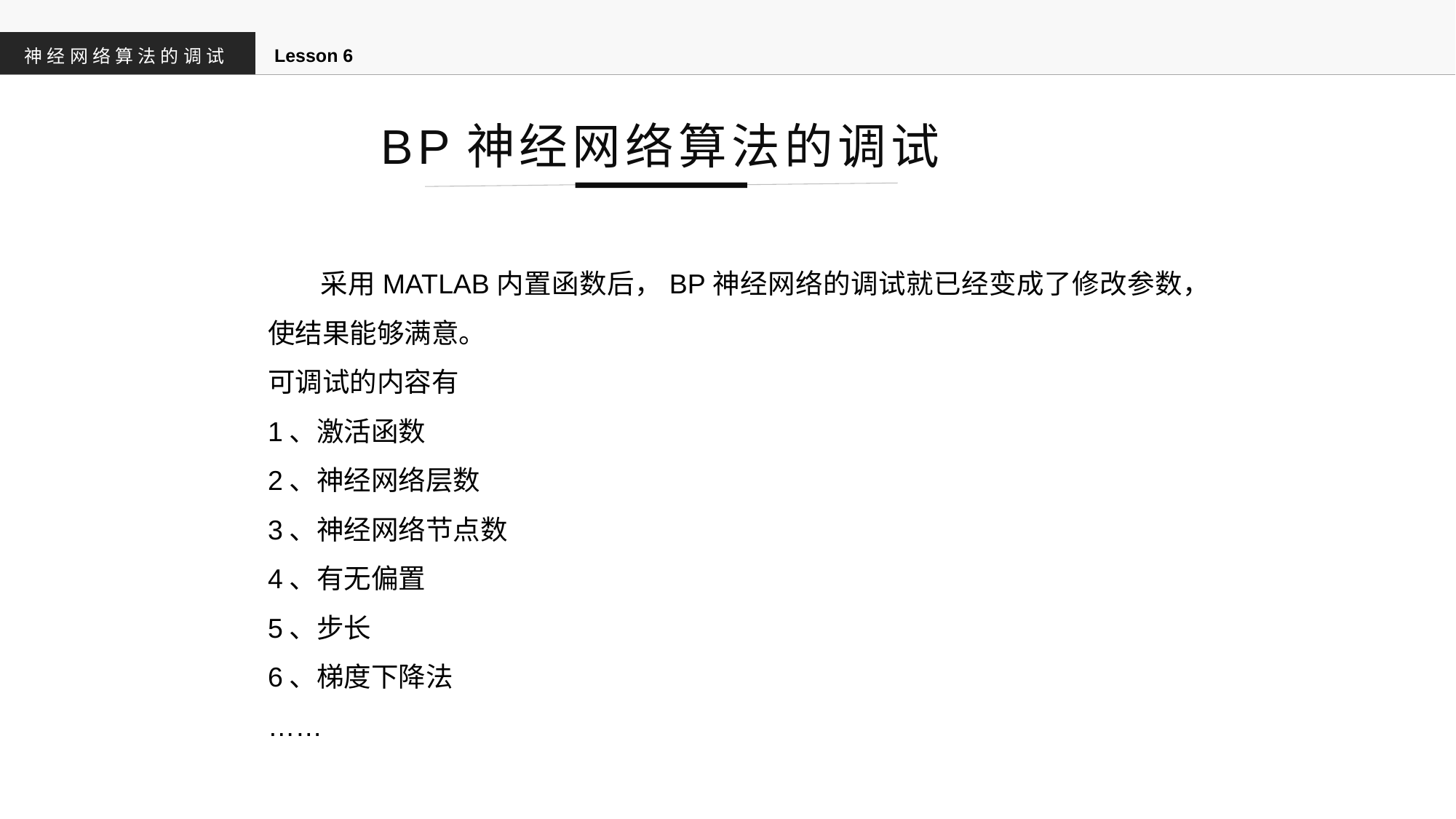

Lesson 6
神经网络算法的调试
BP神经网络算法的调试

       采用MATLAB内置函数后，BP神经网络的调试就已经变成了修改参数，使结果能够满意。
可调试的内容有
1、激活函数
2、神经网络层数
3、神经网络节点数
4、有无偏置
5、步长
6、梯度下降法
……